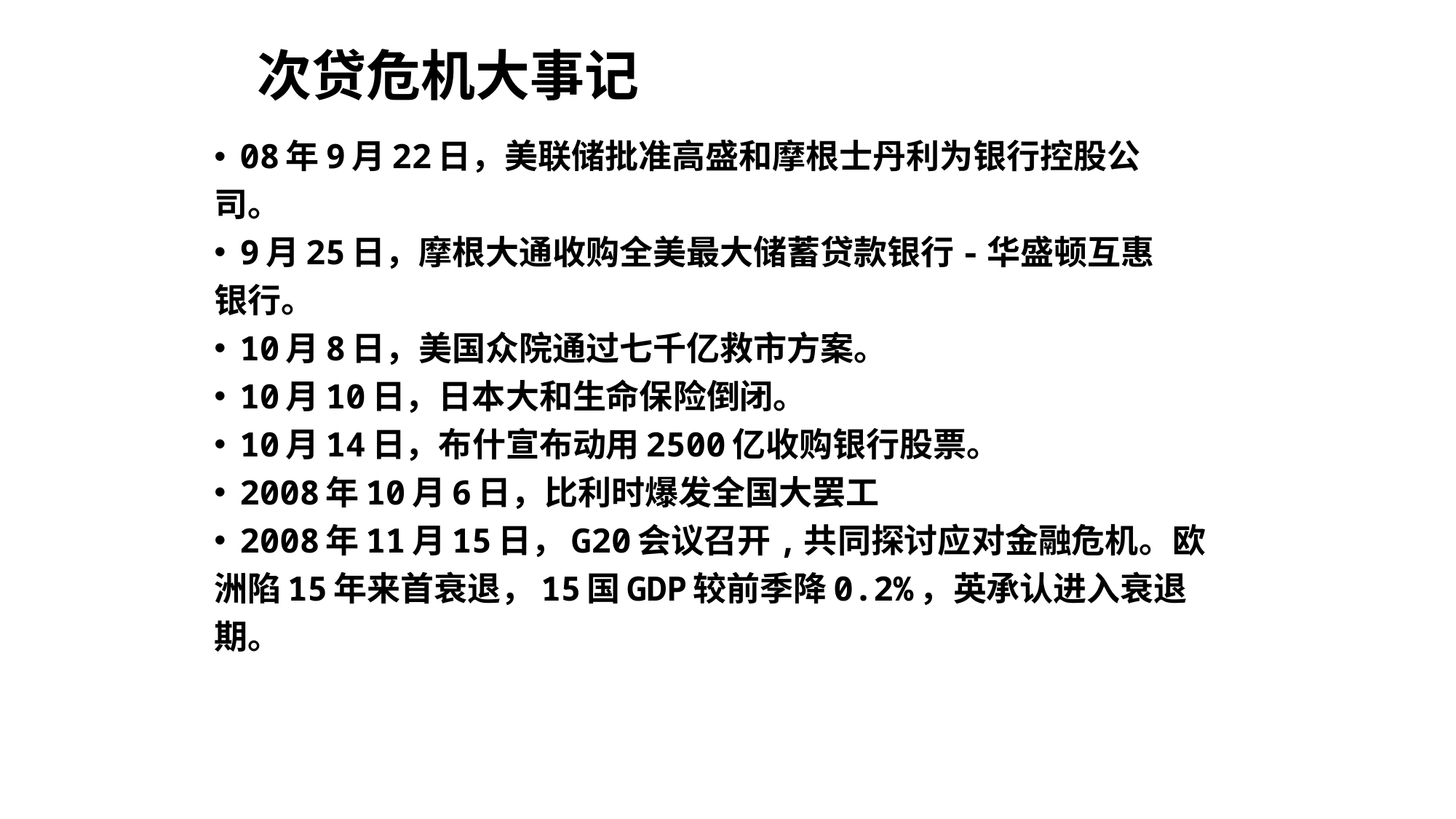

# 次贷危机大事记
08年9月22日，美联储批准高盛和摩根士丹利为银行控股公
司。
9月25日，摩根大通收购全美最大储蓄贷款银行-华盛顿互惠
银行。
10月8日，美国众院通过七千亿救市方案。
10月10日，日本大和生命保险倒闭。
10月14日，布什宣布动用2500亿收购银行股票。
2008年10月6日，比利时爆发全国大罢工
2008年11月15日，G20会议召开,共同探讨应对金融危机。欧
洲陷15年来首衰退，15国GDP较前季降0.2%，英承认进入衰退
期。